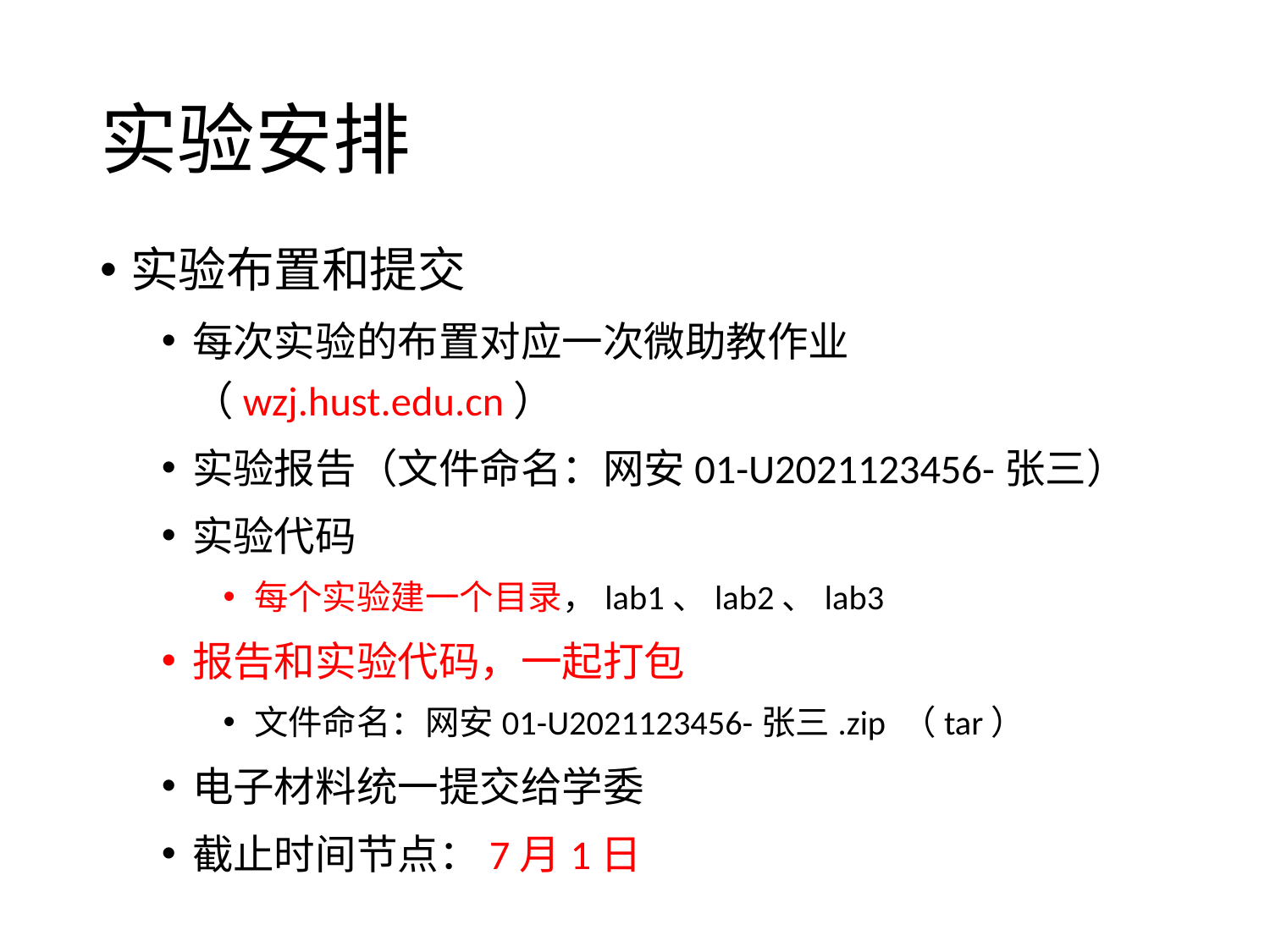

# 实验安排
实验布置和提交
每次实验的布置对应一次微助教作业（wzj.hust.edu.cn）
实验报告（文件命名：网安01-U2021123456-张三）
实验代码
每个实验建一个目录，lab1、lab2、lab3
报告和实验代码，一起打包
文件命名：网安01-U2021123456-张三.zip （tar）
电子材料统一提交给学委
截止时间节点：7月1日